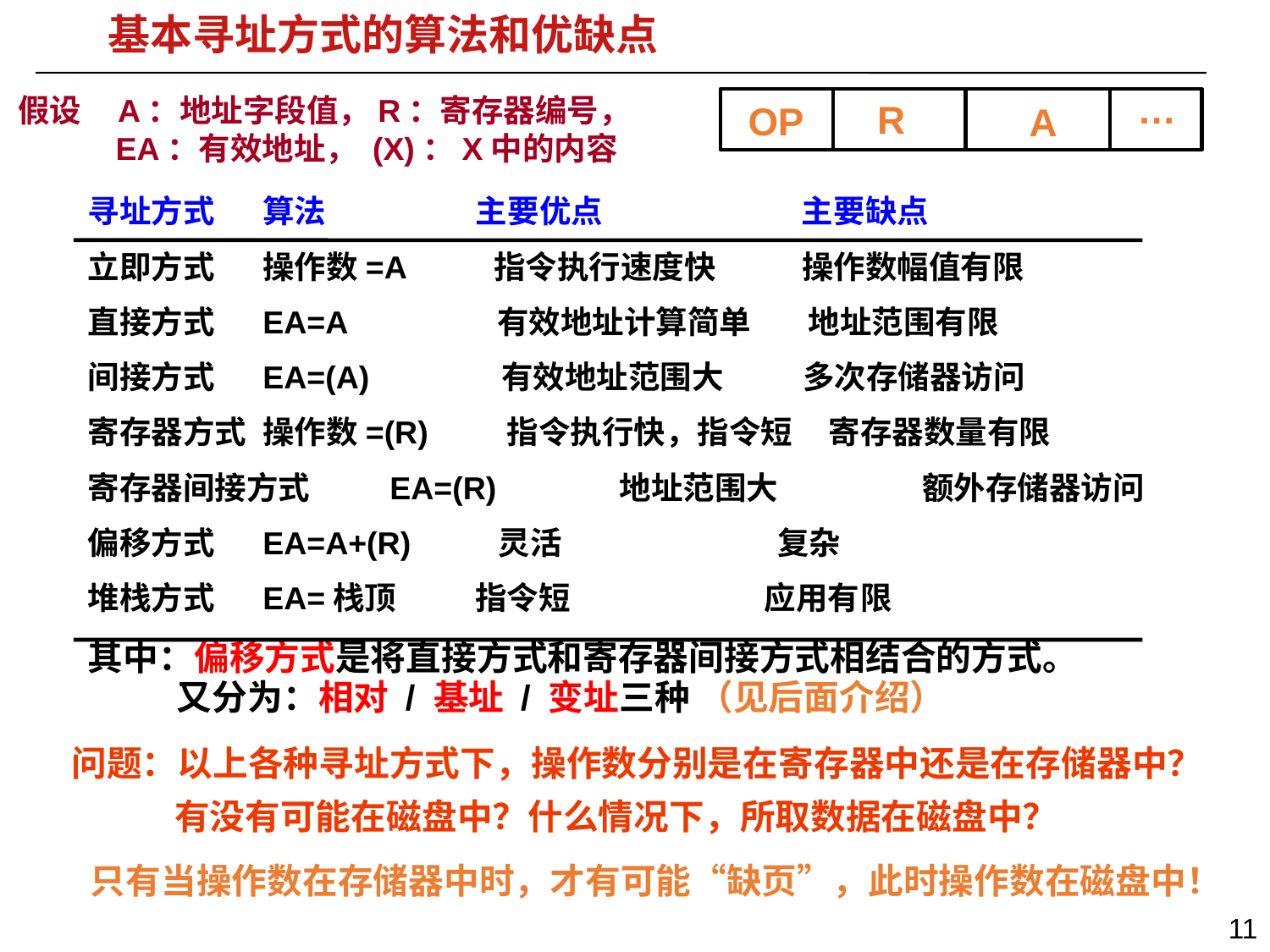

# 基本寻址方式的算法和优缺点
…

R
OP
A
假设    A：地址字段值，R：寄存器编号，
           EA：有效地址， (X)：X中的内容
寻址方式   	算法	            主要优点	                      主要缺点
立即方式   	操作数=A         指令执行速度快            操作数幅值有限
直接方式	EA=A                有效地址计算简单        地址范围有限
间接方式	EA=(A)              有效地址范围大           多次存储器访问
寄存器方式	操作数=(R)        指令执行快，指令短     寄存器数量有限
寄存器间接方式	EA=(R)             地址范围大                    额外存储器访问
偏移方式	EA=A+(R)         灵活                              复杂
堆栈方式	EA=栈顶           指令短                           应用有限

其中：偏移方式是将直接方式和寄存器间接方式相结合的方式。
          又分为：相对 / 基址 / 变址三种 （见后面介绍）

问题：以上各种寻址方式下，操作数分别是在寄存器中还是在存储器中？
有没有可能在磁盘中？什么情况下，所取数据在磁盘中？
只有当操作数在存储器中时，才有可能“缺页”，此时操作数在磁盘中！